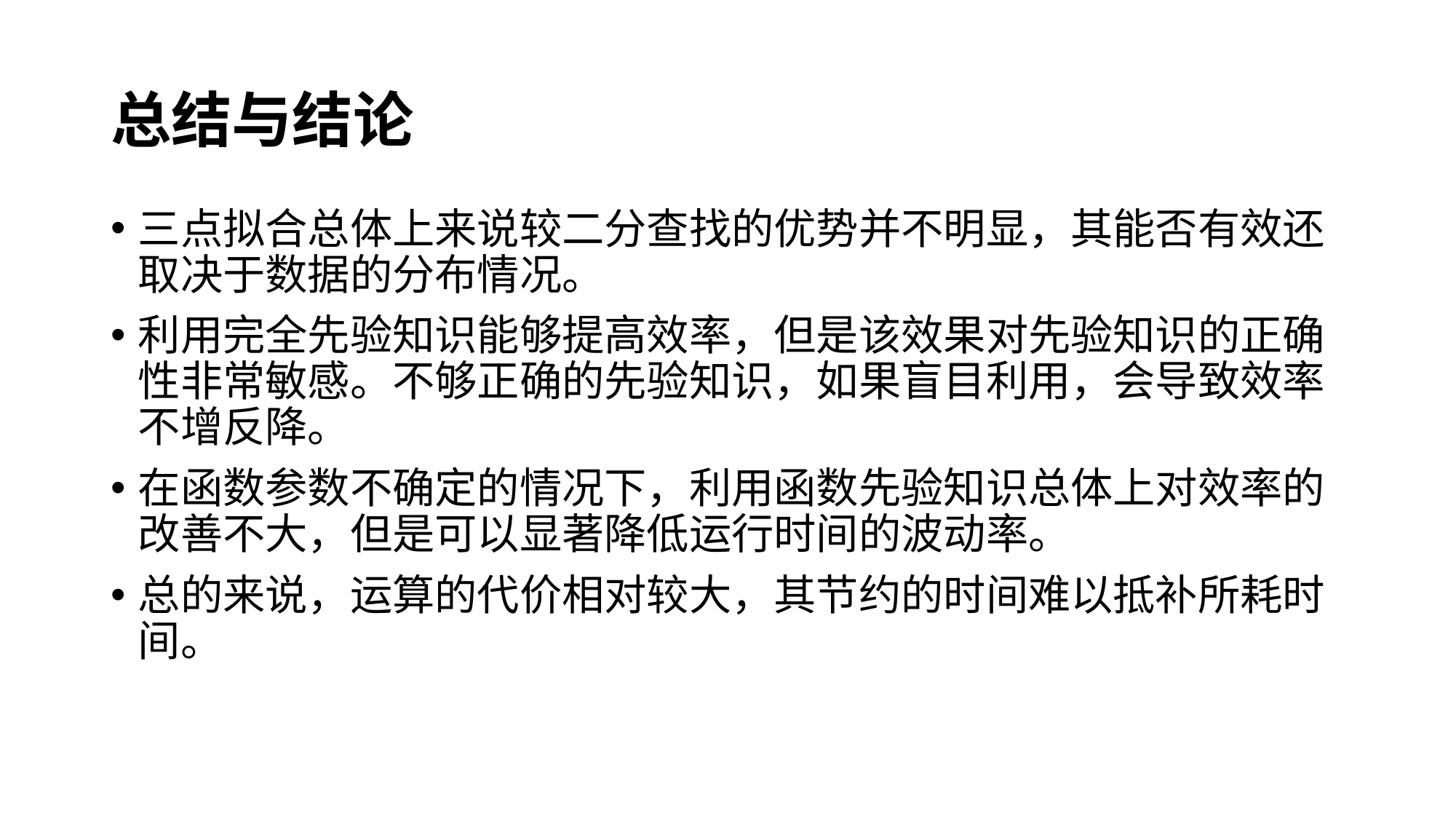

# 总结与结论
三点拟合总体上来说较二分查找的优势并不明显，其能否有效还取决于数据的分布情况。
利用完全先验知识能够提高效率，但是该效果对先验知识的正确性非常敏感。不够正确的先验知识，如果盲目利用，会导致效率不增反降。
在函数参数不确定的情况下，利用函数先验知识总体上对效率的改善不大，但是可以显著降低运行时间的波动率。
总的来说，运算的代价相对较大，其节约的时间难以抵补所耗时间。